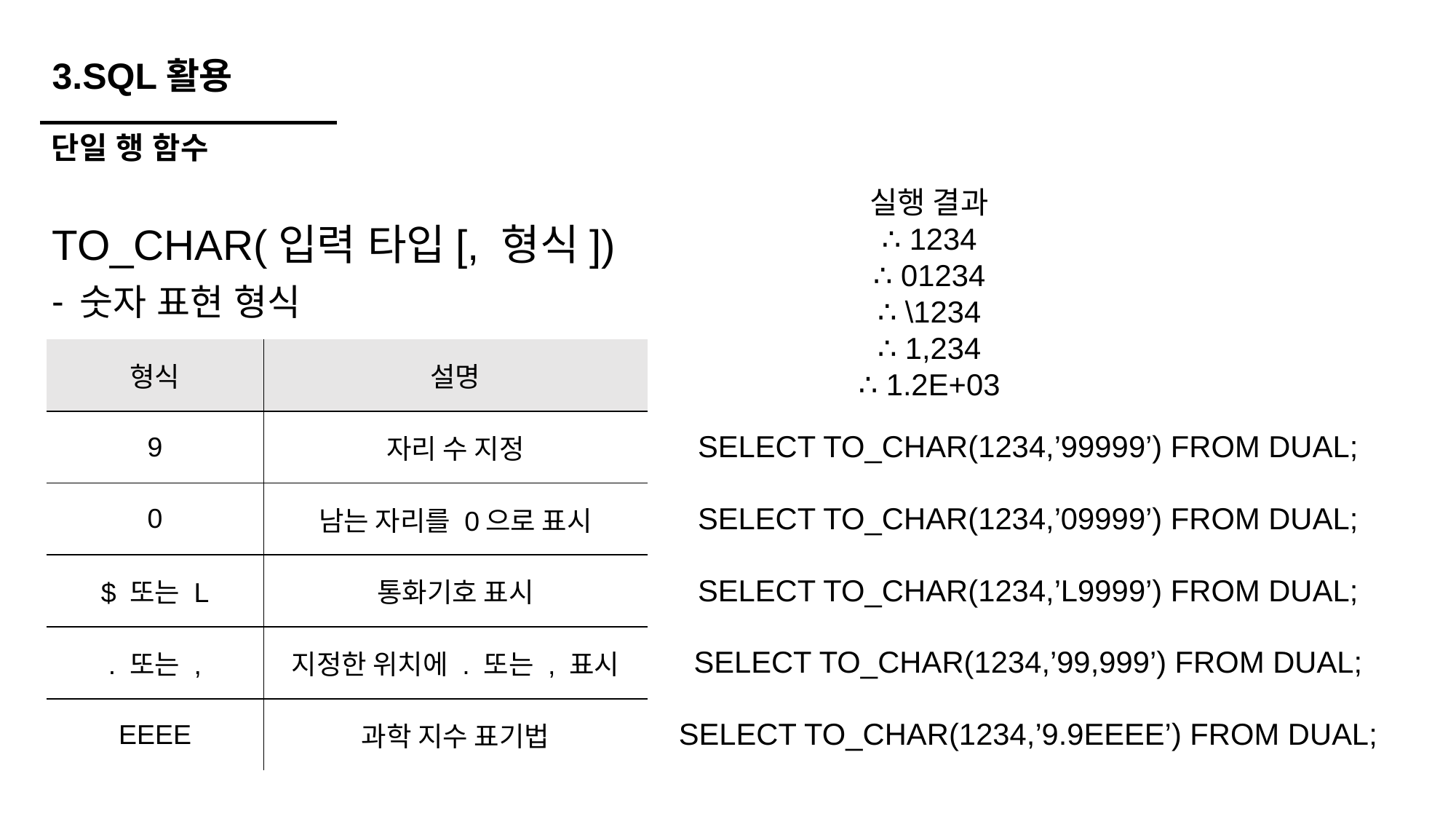

# 3.SQL활용
단일 행 함수
실행 결과
∴ 1234
∴ 01234
∴ \1234
∴ 1,234
∴ 1.2E+03
TO_CHAR(입력 타입[, 형식])
숫자 표현 형식

| 형식 | 설명 |  |
| --- | --- | --- |
| 9 | 자리 수 지정 | SELECT TO\_CHAR(1234,’99999’) FROM DUAL; |
| 0 | 남는 자리를 0으로 표시 | SELECT TO\_CHAR(1234,’09999’) FROM DUAL; |
| $ 또는 L | 통화기호 표시 | SELECT TO\_CHAR(1234,’L9999’) FROM DUAL; |
| . 또는 , | 지정한 위치에 . 또는 , 표시 | SELECT TO\_CHAR(1234,’99,999’) FROM DUAL; |
| EEEE | 과학 지수 표기법 | SELECT TO\_CHAR(1234,’9.9EEEE’) FROM DUAL; |